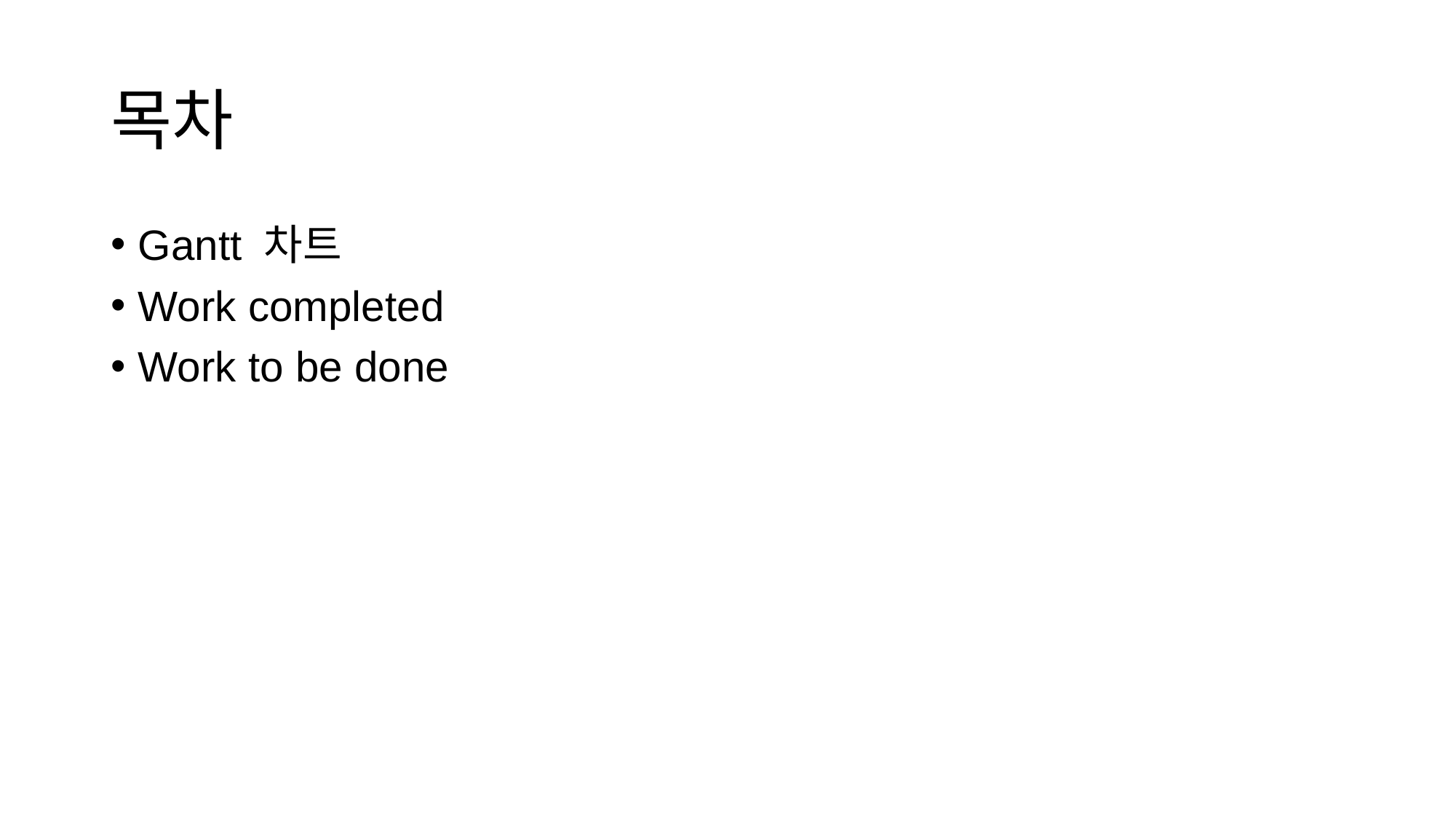

# 목차
Gantt 차트
Work completed
Work to be done